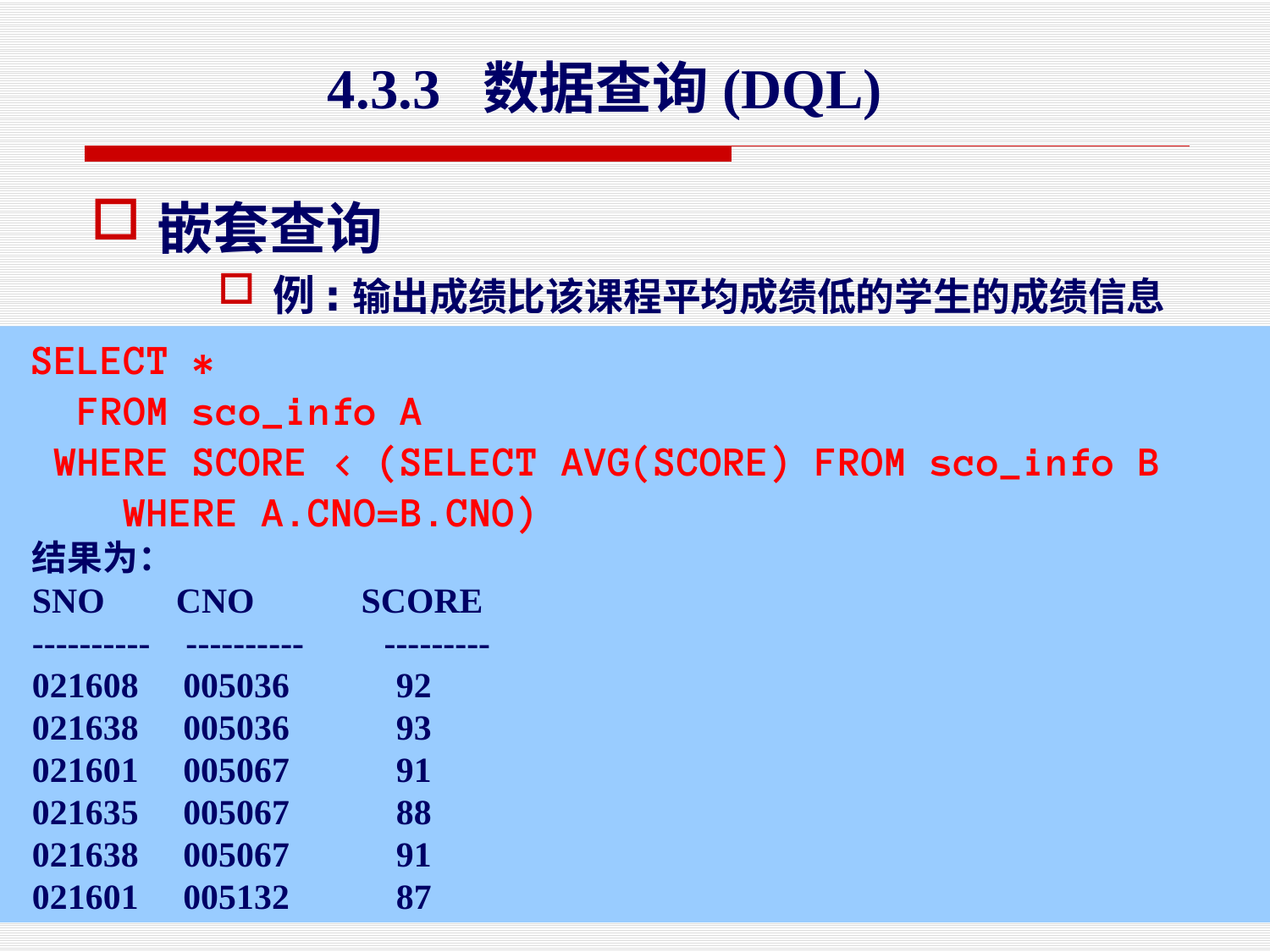

4.3.3  数据查询(DQL)
嵌套查询
例:输出成绩比该课程平均成绩低的学生的成绩信息
SELECT *
  FROM sco_info A
 WHERE SCORE < (SELECT AVG(SCORE) FROM sco_info B
    WHERE A.CNO=B.CNO)
结果为：
SNO        CNO            SCORE
----------    ----------         ---------
021608     005036            92
021638     005036            93
021601     005067            91
021635     005067            88
021638     005067            91
021601     005132            87